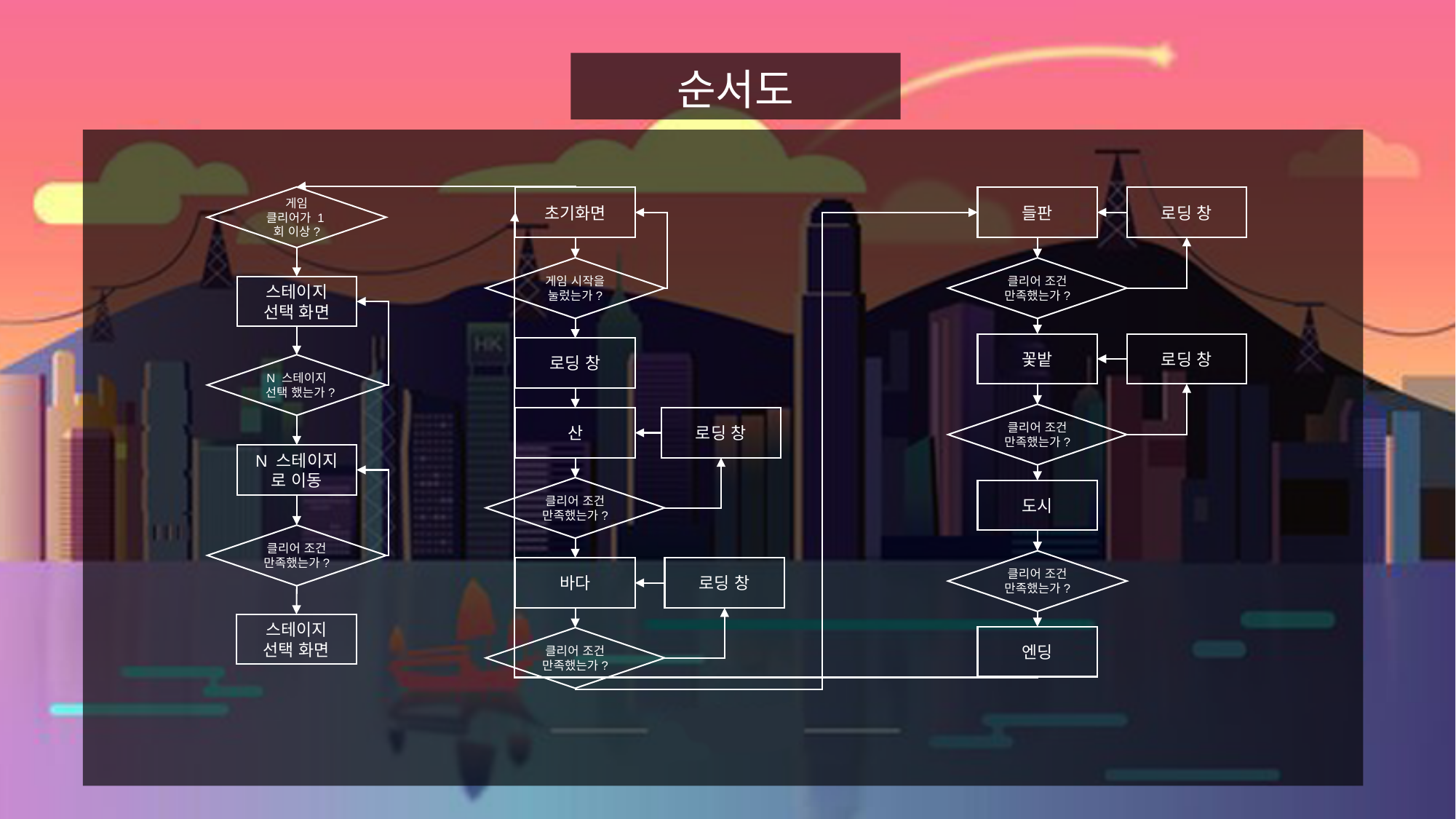

순서도

게임 클리어가 1회 이상?
초기화면
들판
로딩 창
게임 시작을 눌렀는가?
클리어 조건 만족했는가?
스테이지
선택 화면
꽃밭
로딩 창
로딩 창
N 스테이지 선택 했는가?
클리어 조건 만족했는가?
산
로딩 창
N 스테이지
로 이동
클리어 조건 만족했는가?
도시
클리어 조건 만족했는가?
클리어 조건 만족했는가?
바다
로딩 창
스테이지
선택 화면
엔딩
클리어 조건 만족했는가?